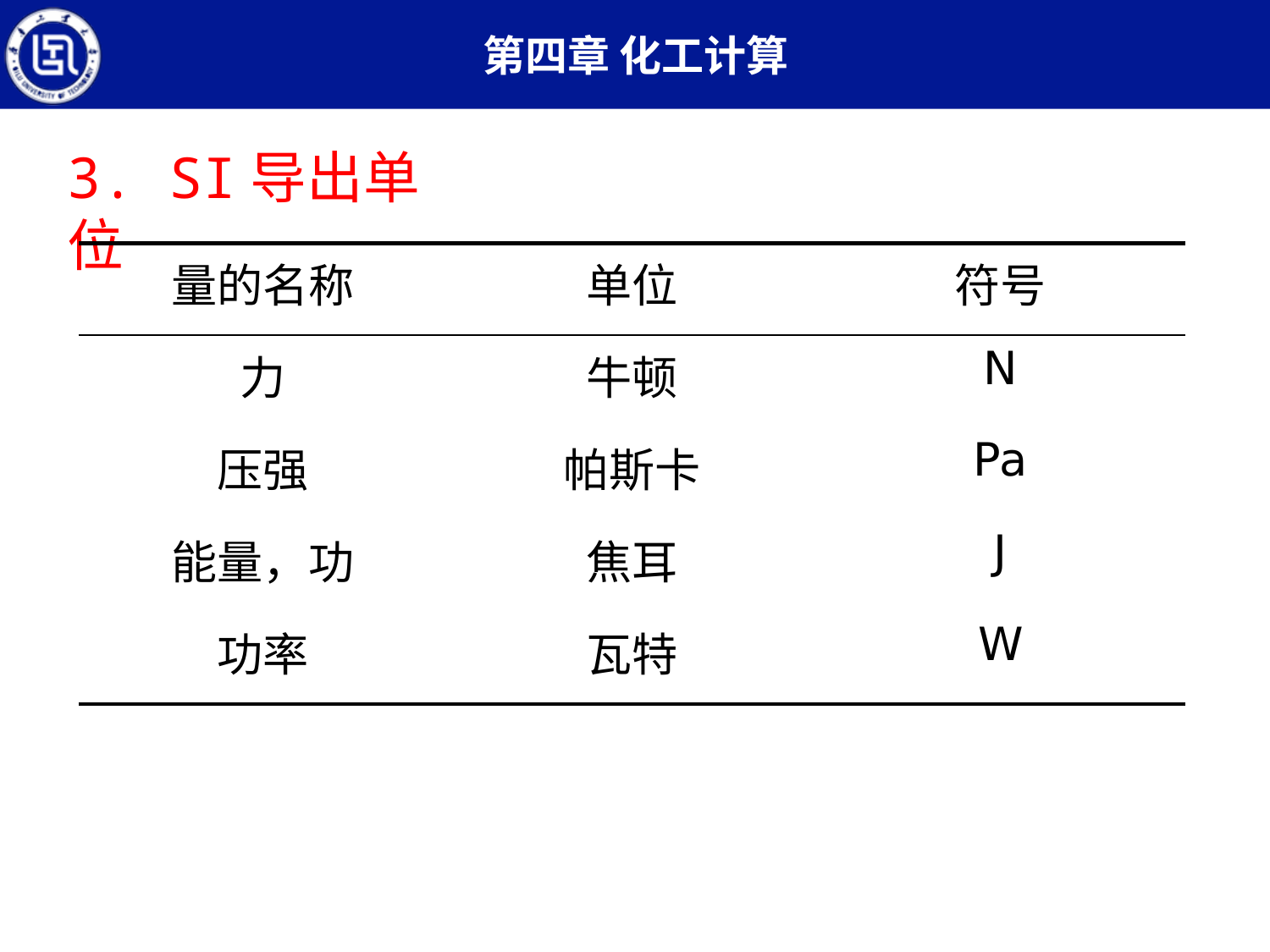

# 3. SI导出单位
| 量的名称 | 单位 | 符号 |
| --- | --- | --- |
| 力 | 牛顿 | N |
| 压强 | 帕斯卡 | Pa |
| 能量，功 | 焦耳 | J |
| 功率 | 瓦特 | W |